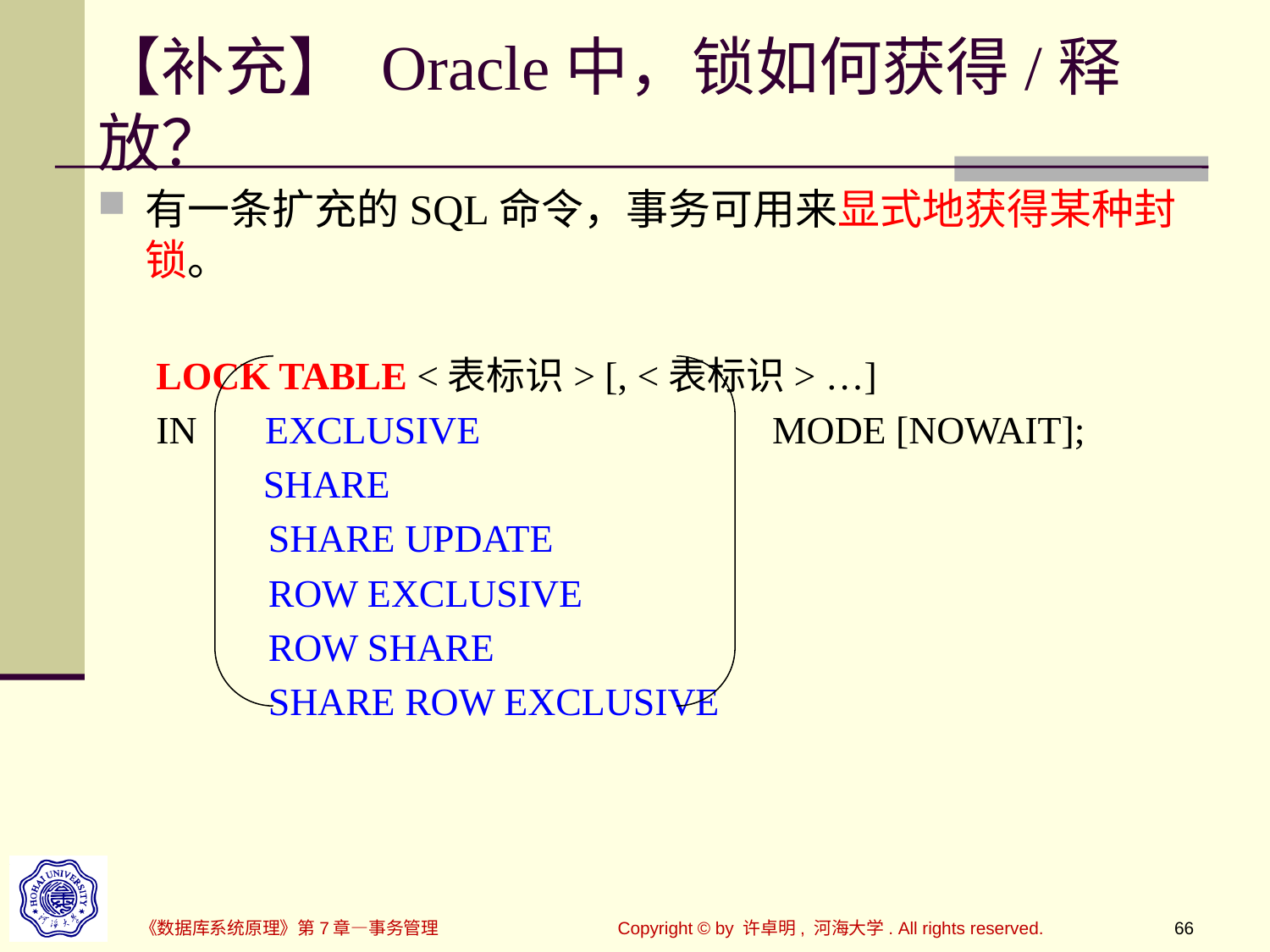

# 【补充】 Oracle中，锁如何获得/释放？
有一条扩充的SQL命令，事务可用来显式地获得某种封锁。

      LOCK TABLE <表标识> [, <表标识> …]
      IN       EXCLUSIVE                              MODE [NOWAIT];
                 SHARE
           SHARE UPDATE
           ROW EXCLUSIVE
           ROW SHARE
           SHARE ROW EXCLUSIVE

《数据库系统原理》第7章—事务管理
Copyright © by 许卓明, 河海大学. All rights reserved.
66